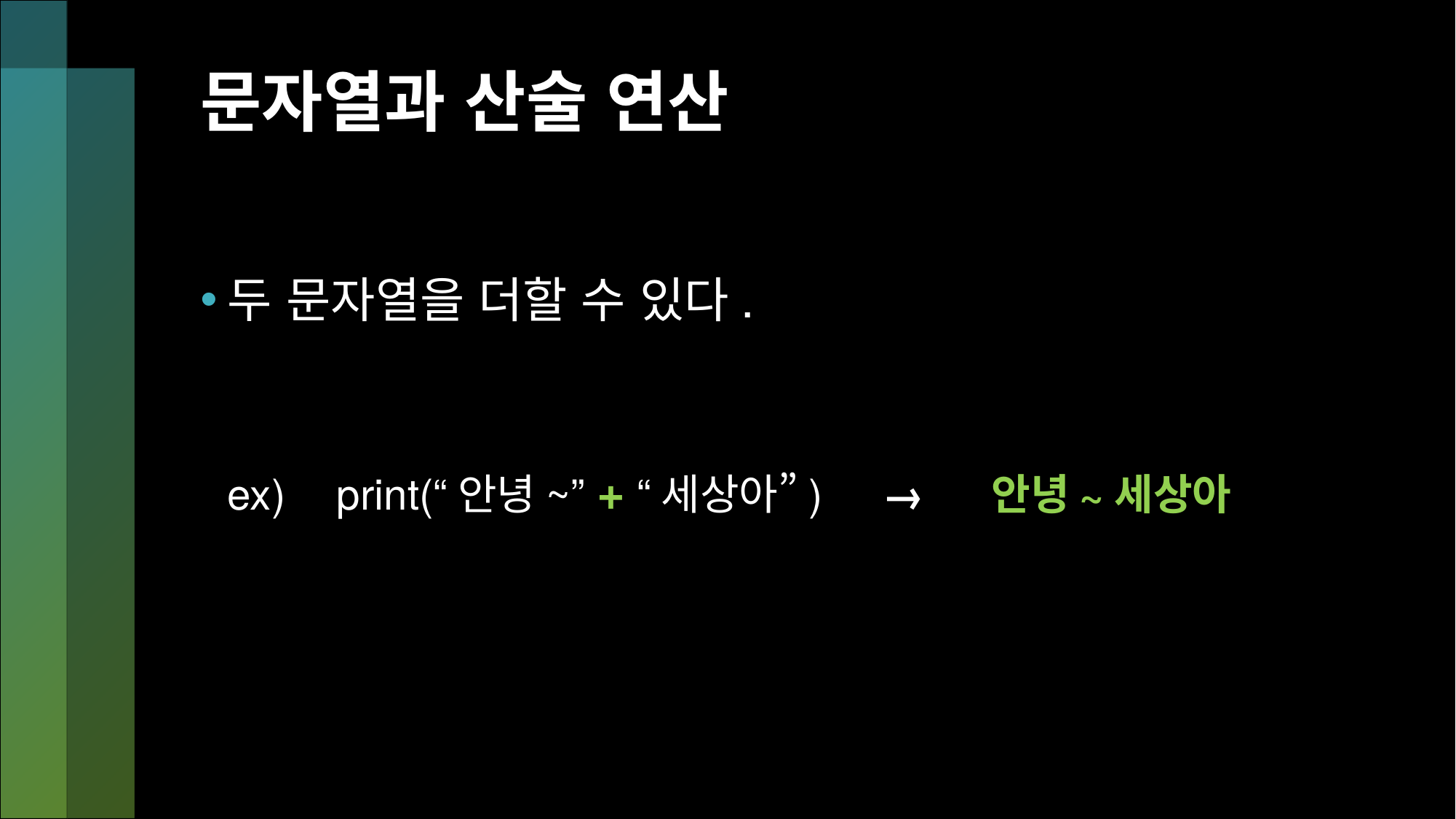

# 문자열과 산술 연산
두 문자열을 더할 수 있다.
ex) 	print(“안녕~” + “세상아”)	→ 	안녕~세상아